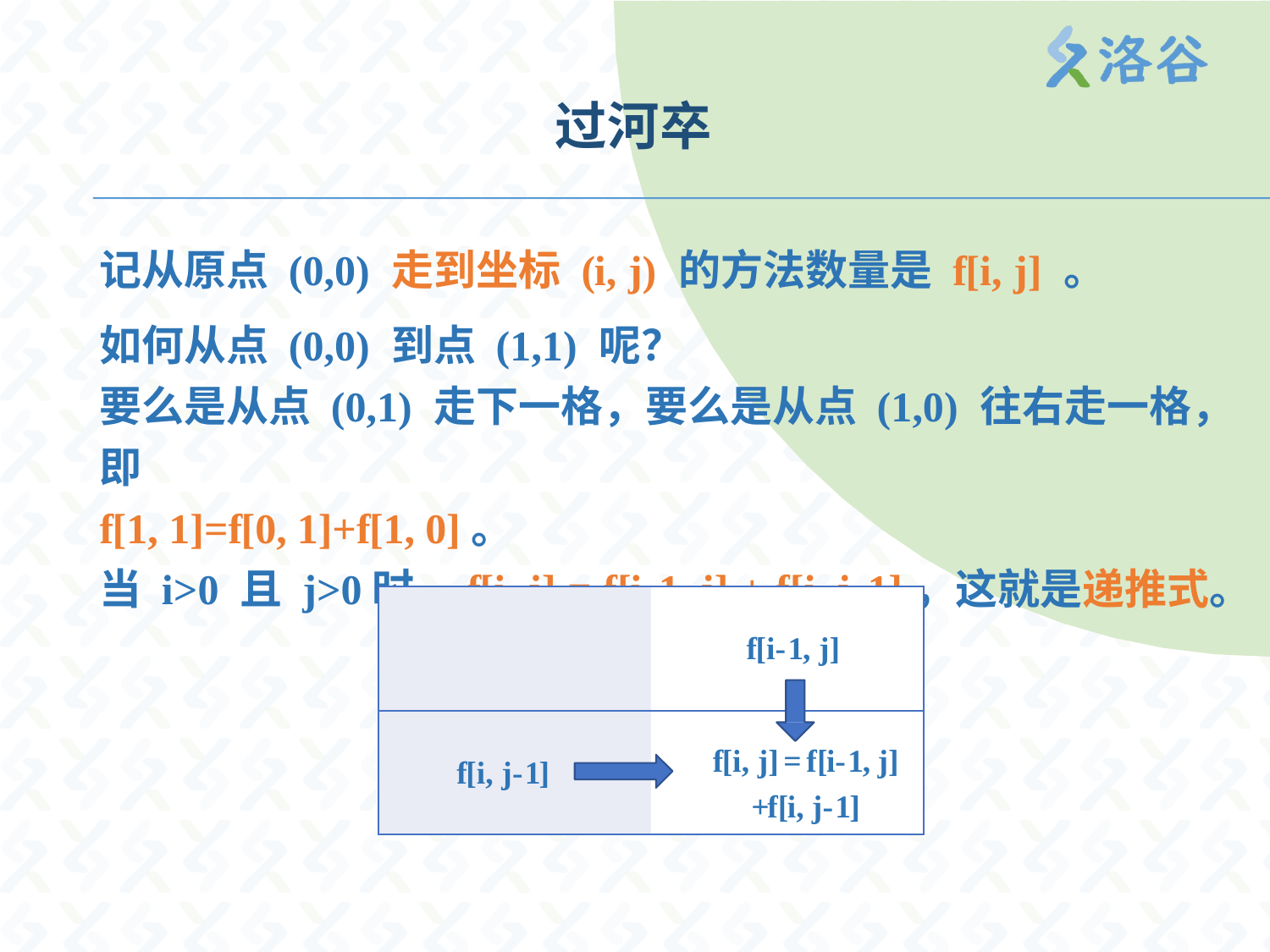

过河卒

记从原点 (0,0) 走到坐标 (i, j) 的方法数量是 f[i, j] 。
如何从点 (0,0) 到点 (1,1) 呢？
要么是从点 (0,1) 走下一格，要么是从点 (1,0) 往右走一格，即
f[1, 1]=f[0, 1]+f[1, 0]。
当 i>0 且 j>0时，f[i, j] = f[i-1, j] + f[i, j-1]，这就是递推式。

f[i-1, j]

f[i, j] = f[i-1, j]
+f[i, j-1]
f[i, j-1]